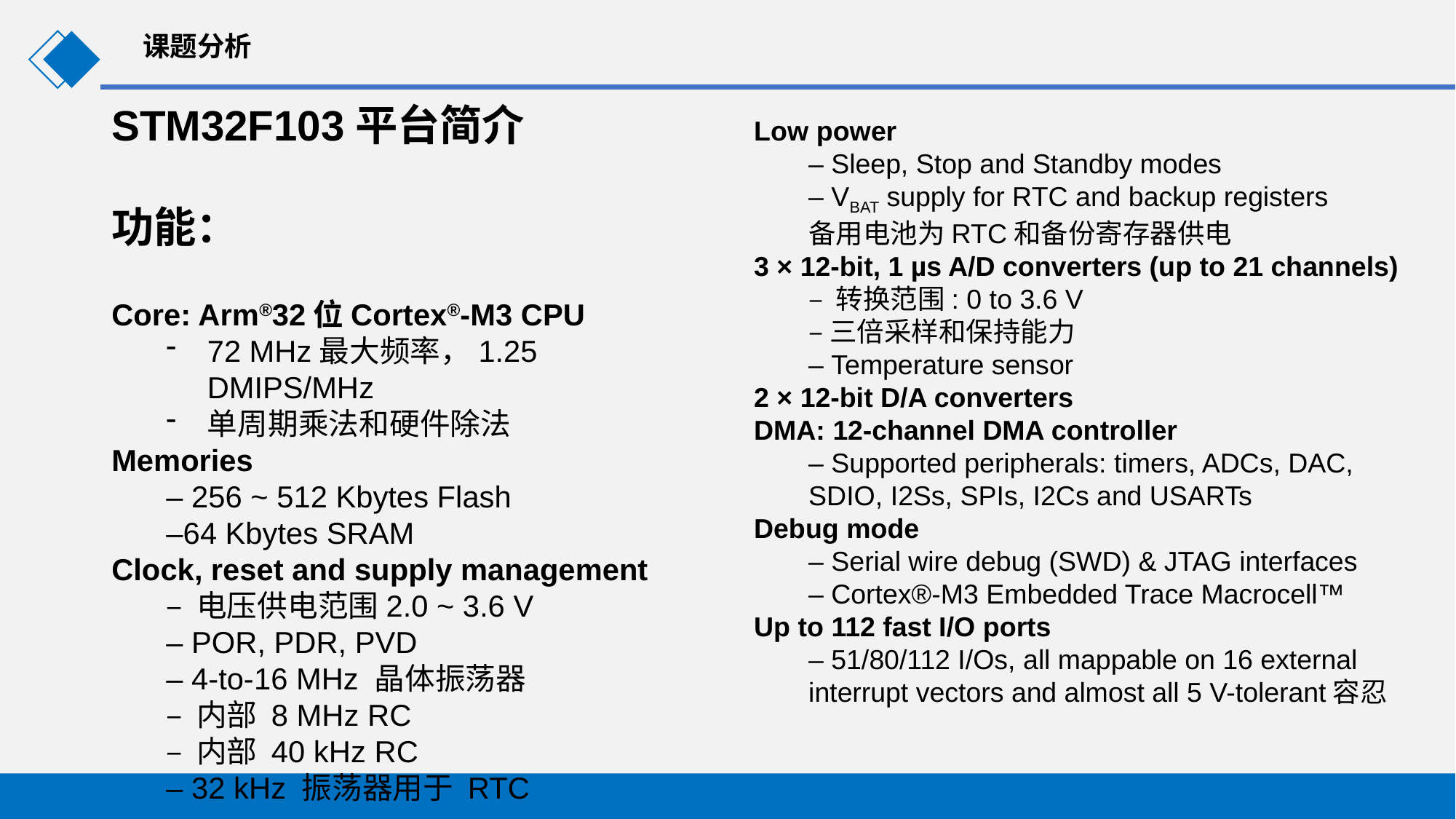

课题分析
STM32F103平台简介

功能：

Core: Arm®32位Cortex®-M3 CPU
72 MHz最大频率，1.25 DMIPS/MHz
单周期乘法和硬件除法
Memories
– 256 ~ 512 Kbytes Flash
–64 Kbytes SRAM
Clock, reset and supply management
– 电压供电范围2.0 ~ 3.6 V
– POR, PDR, PVD
– 4-to-16 MHz 晶体振荡器
– 内部 8 MHz RC
– 内部 40 kHz RC
– 32 kHz 振荡器用于 RTC

Low power
– Sleep, Stop and Standby modes
– VBAT supply for RTC and backup registers
备用电池为RTC和备份寄存器供电
3 × 12-bit, 1 µs A/D converters (up to 21 channels)
– 转换范围: 0 to 3.6 V
–三倍采样和保持能力
– Temperature sensor
2 × 12-bit D/A converters
DMA: 12-channel DMA controller
– Supported peripherals: timers, ADCs, DAC,
SDIO, I2Ss, SPIs, I2Cs and USARTs
Debug mode
– Serial wire debug (SWD) & JTAG interfaces
– Cortex®-M3 Embedded Trace Macrocell™
Up to 112 fast I/O ports
– 51/80/112 I/Os, all mappable on 16 external
interrupt vectors and almost all 5 V-tolerant容忍